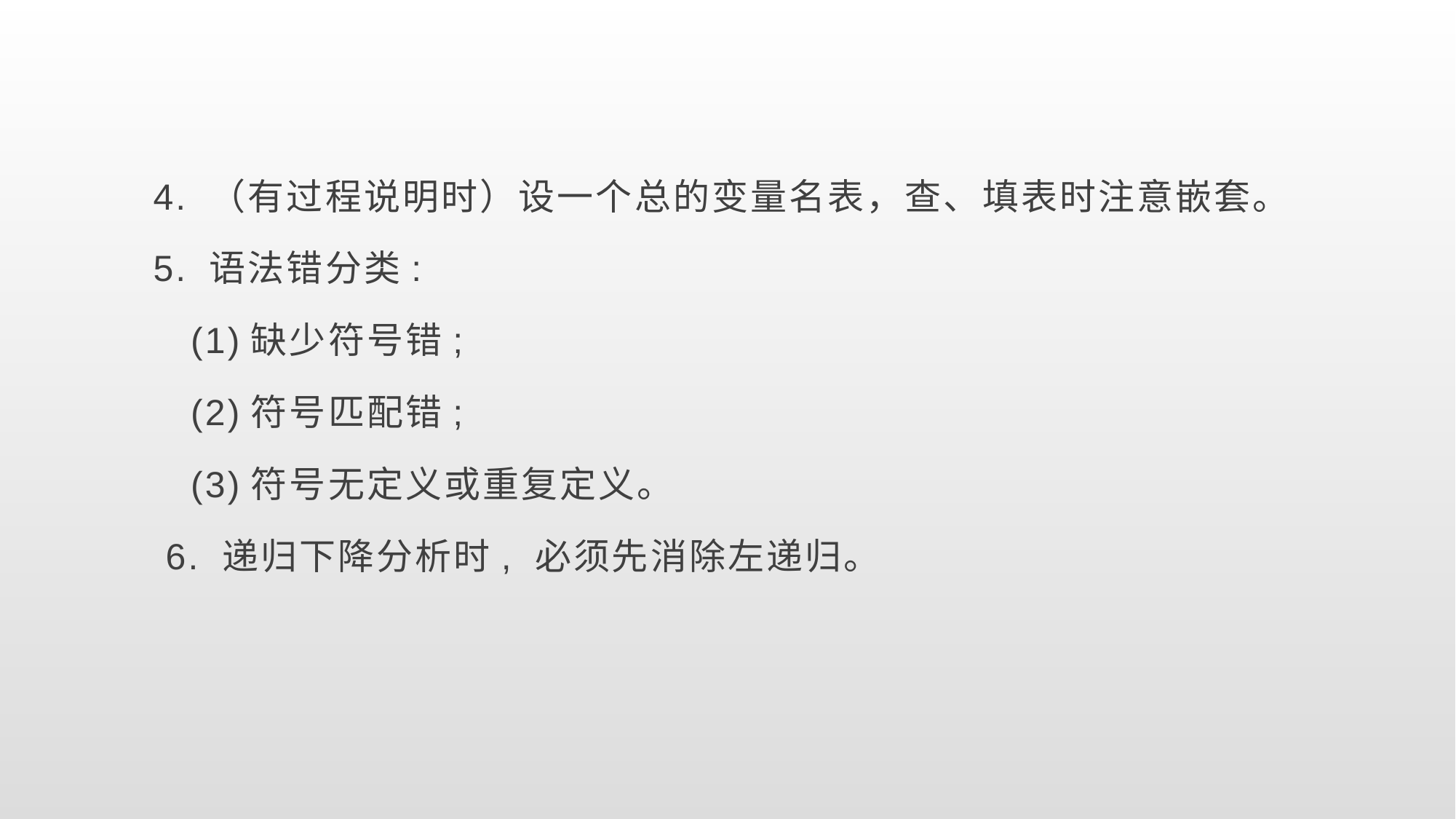

4. （有过程说明时）设一个总的变量名表，查、填表时注意嵌套。
     5. 语法错分类:
        (1)缺少符号错;
        (2)符号匹配错;
        (3)符号无定义或重复定义。
      6. 递归下降分析时, 必须先消除左递归。